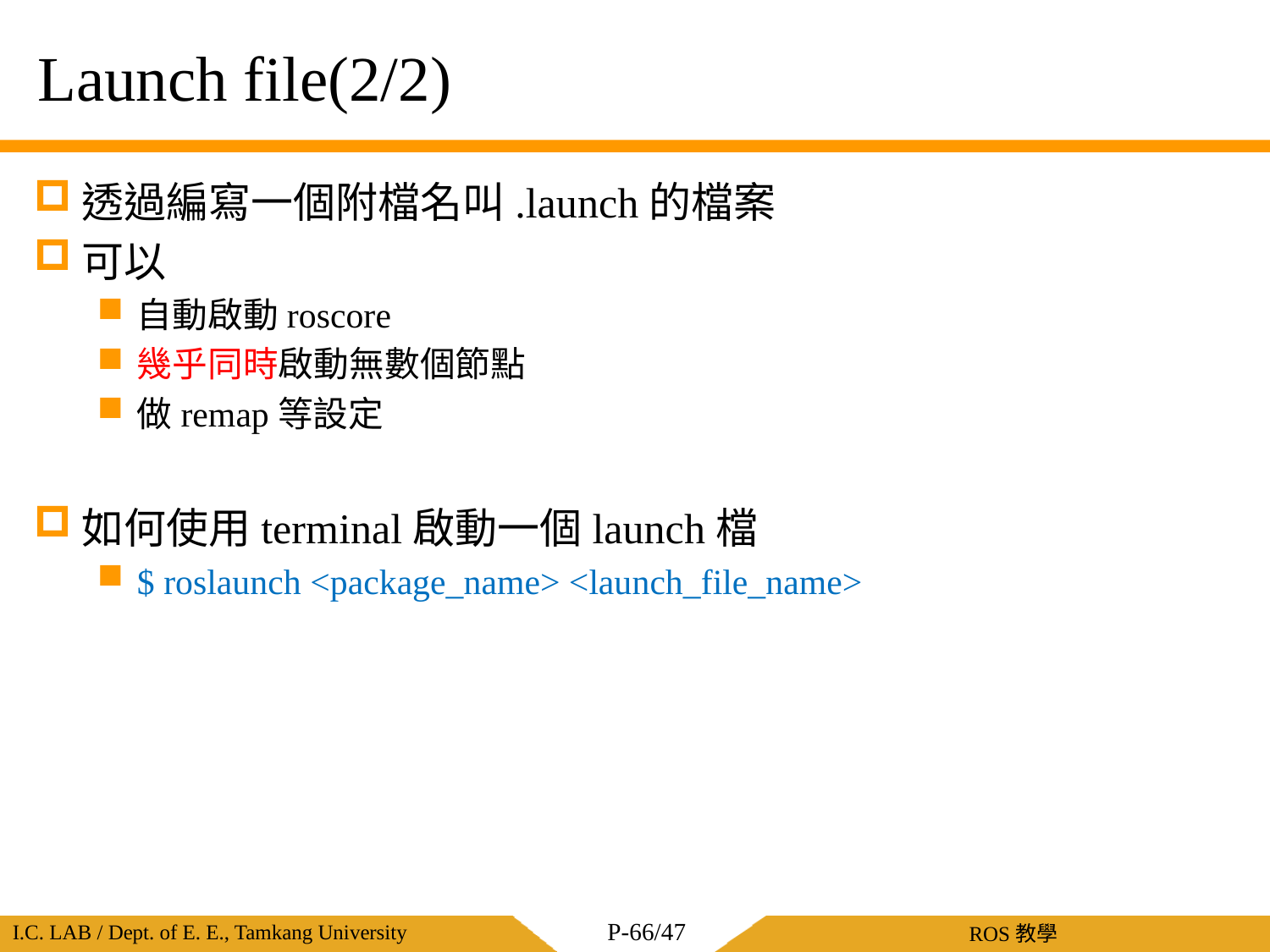

# Launch file(2/2)
透過編寫一個附檔名叫.launch的檔案
可以
自動啟動roscore
幾乎同時啟動無數個節點
做remap等設定

如何使用terminal啟動一個launch檔
$ roslaunch <package_name> <launch_file_name>